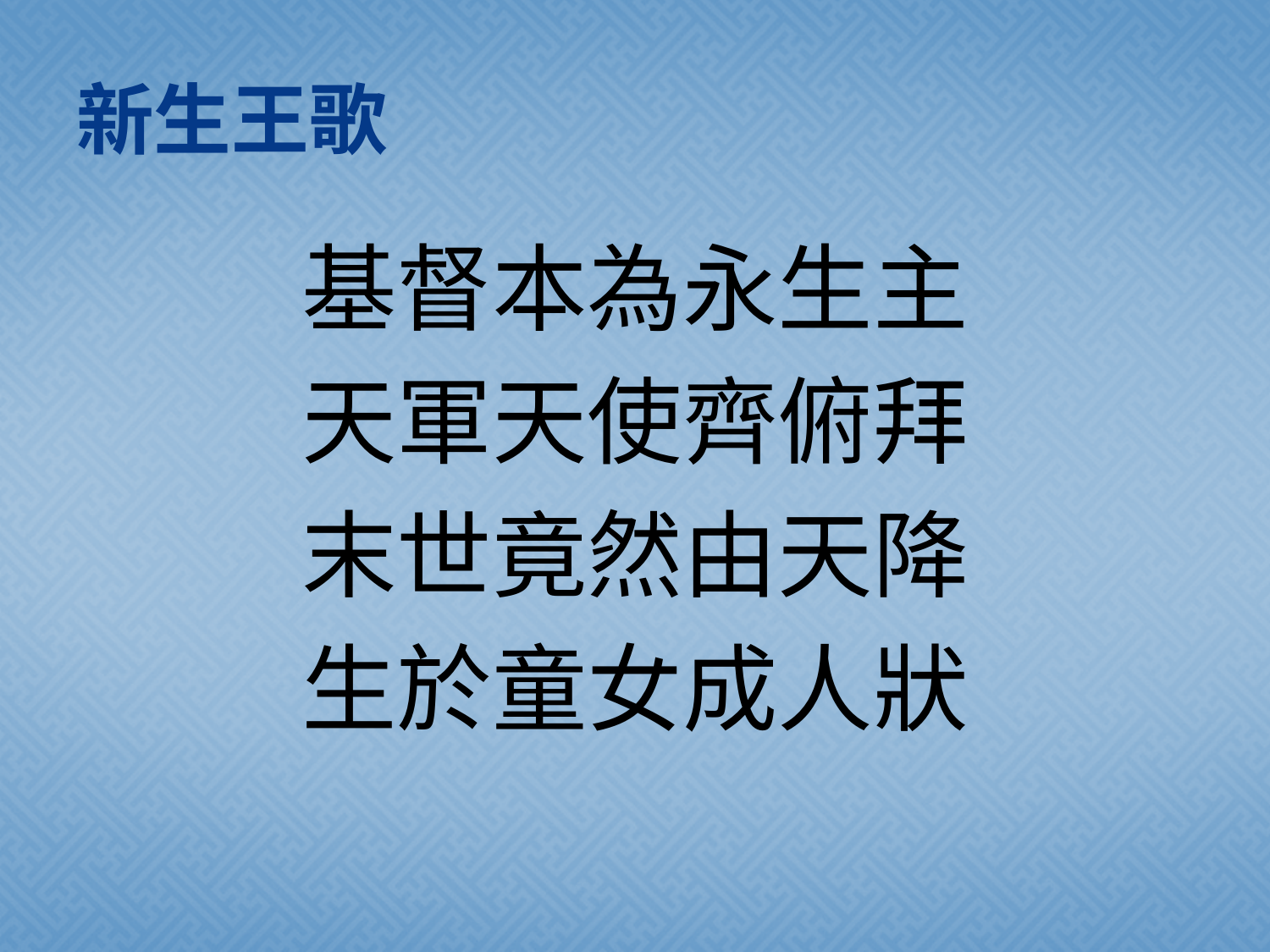

# 新生王歌
基督本為永生主
天軍天使齊俯拜
末世竟然由天降
生於童女成人狀